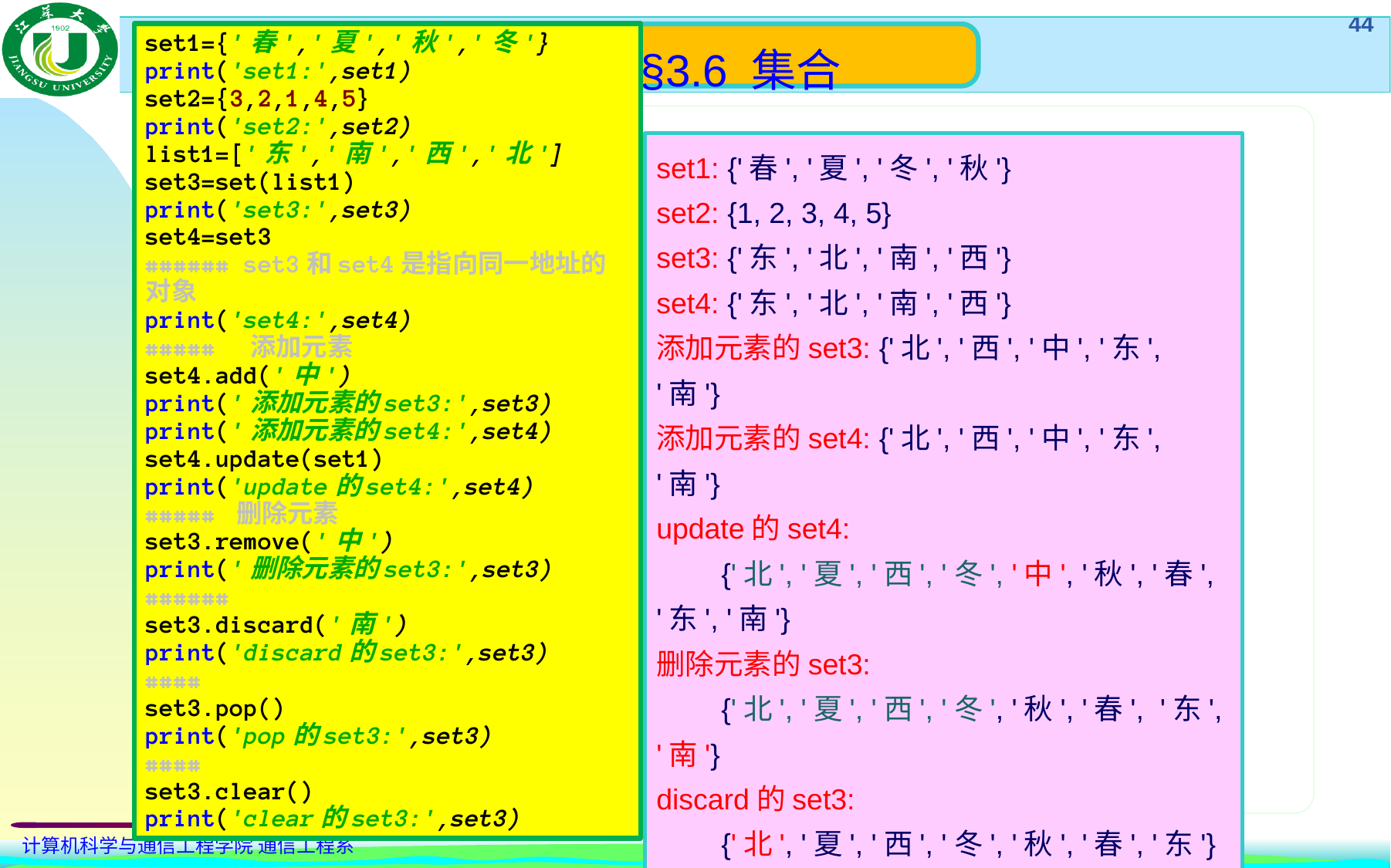

set1={'春','夏','秋','冬'}
print('set1:',set1)
set2={3,2,1,4,5}
print('set2:',set2)
list1=['东','南','西','北']
set3=set(list1)
print('set3:',set3)
set4=set3
###### set3和set4是指向同一地址的对象
print('set4:',set4)
#####  添加元素
set4.add('中')
print('添加元素的set3:',set3)
print('添加元素的set4:',set4)
set4.update(set1)
print('update的set4:',set4)
##### 删除元素
set3.remove('中')
print('删除元素的set3:',set3)
######
set3.discard('南')
print('discard的set3:',set3)
####
set3.pop()
print('pop的set3:',set3)
####
set3.clear()
print('clear的set3:',set3)
§3.6 集合
2. 集合的基本操作
set1: {'春', '夏', '冬', '秋'}
set2: {1, 2, 3, 4, 5}
set3: {'东', '北', '南', '西'}
set4: {'东', '北', '南', '西'}
添加元素的set3: {'北', '西', '中', '东', '南'}
添加元素的set4: {'北', '西', '中', '东', '南'}
update的set4:
        {'北', '夏', '西', '冬', '中', '秋', '春', '东', '南'}
删除元素的set3:
        {'北', '夏', '西', '冬', '秋', '春',  '东', '南'}
discard的set3:
        {'北', '夏', '西', '冬', '秋', '春', '东'}
pop的set3: {'夏', '西', '冬', '秋', '春', '东'}
clear的set3: set()
⑼